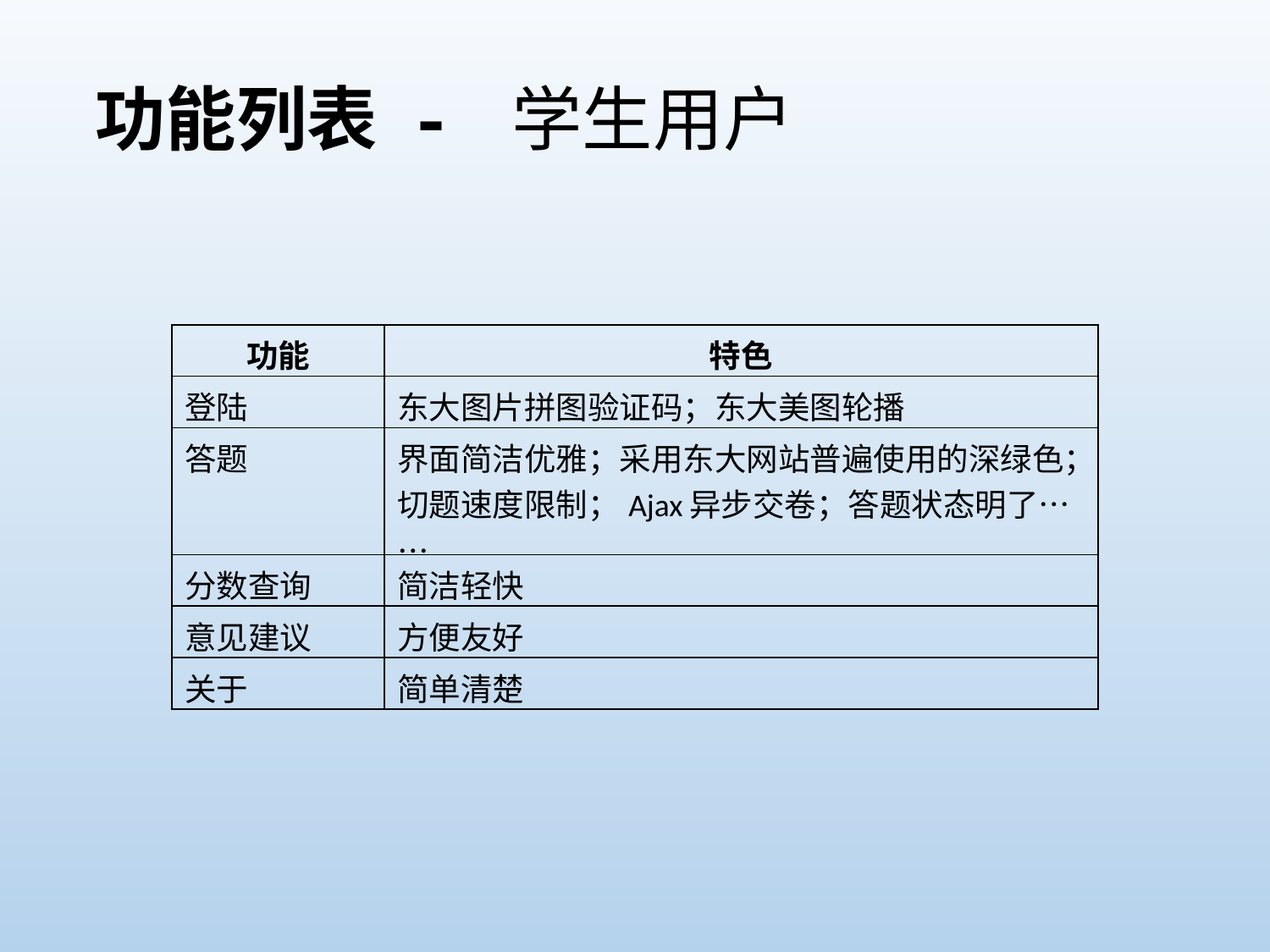

功能列表 - 学生用户

| 功能 | 特色 |
| --- | --- |
| 登陆 | 东大图片拼图验证码；东大美图轮播 |
| 答题 | 界面简洁优雅；采用东大网站普遍使用的深绿色； 切题速度限制；Ajax异步交卷；答题状态明了…… |
| 分数查询 | 简洁轻快 |
| 意见建议 | 方便友好 |
| 关于 | 简单清楚 |